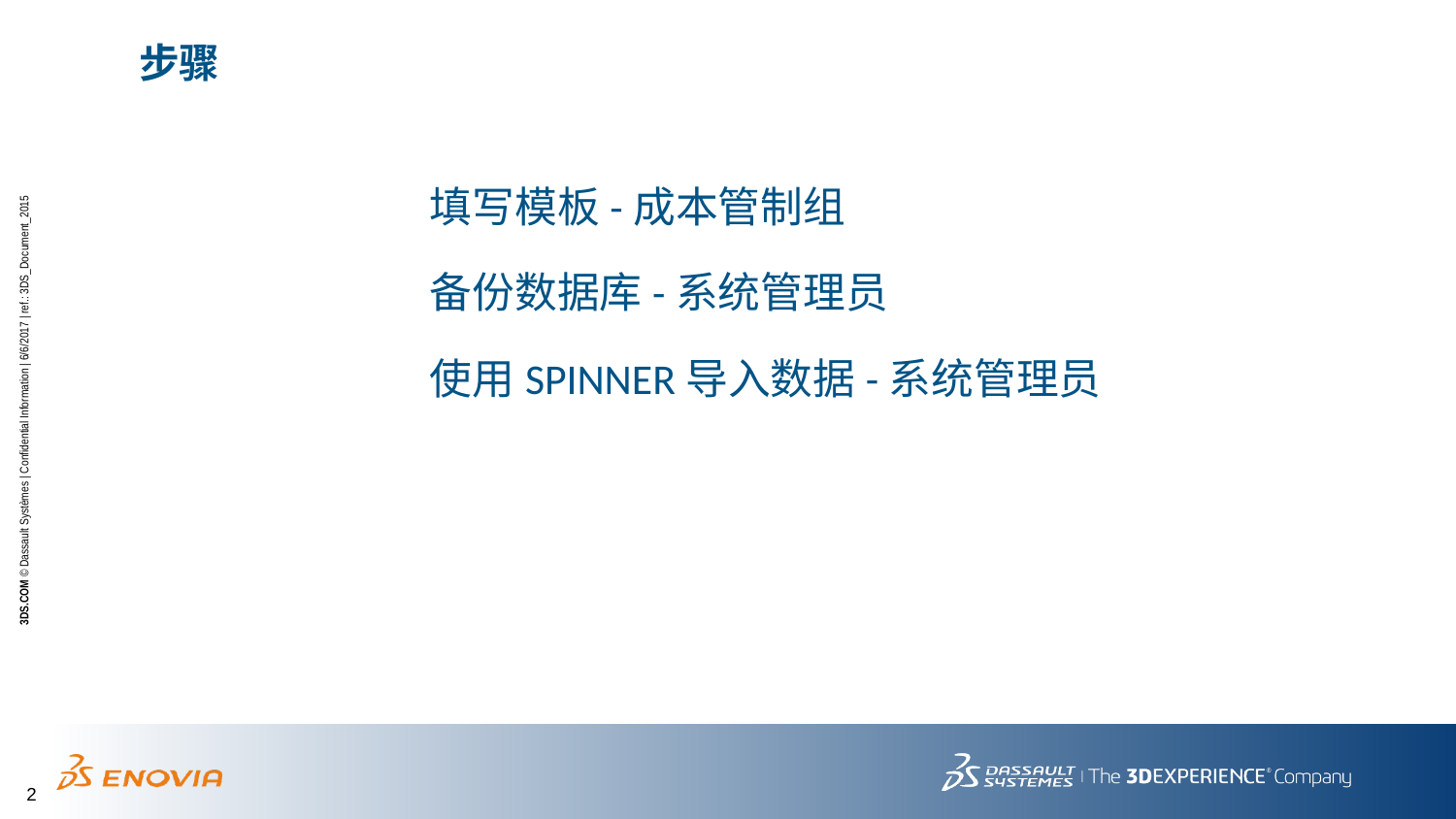

# 步骤

填写模板-成本管制组

备份数据库-系统管理员

使用SPINNER导入数据-系统管理员